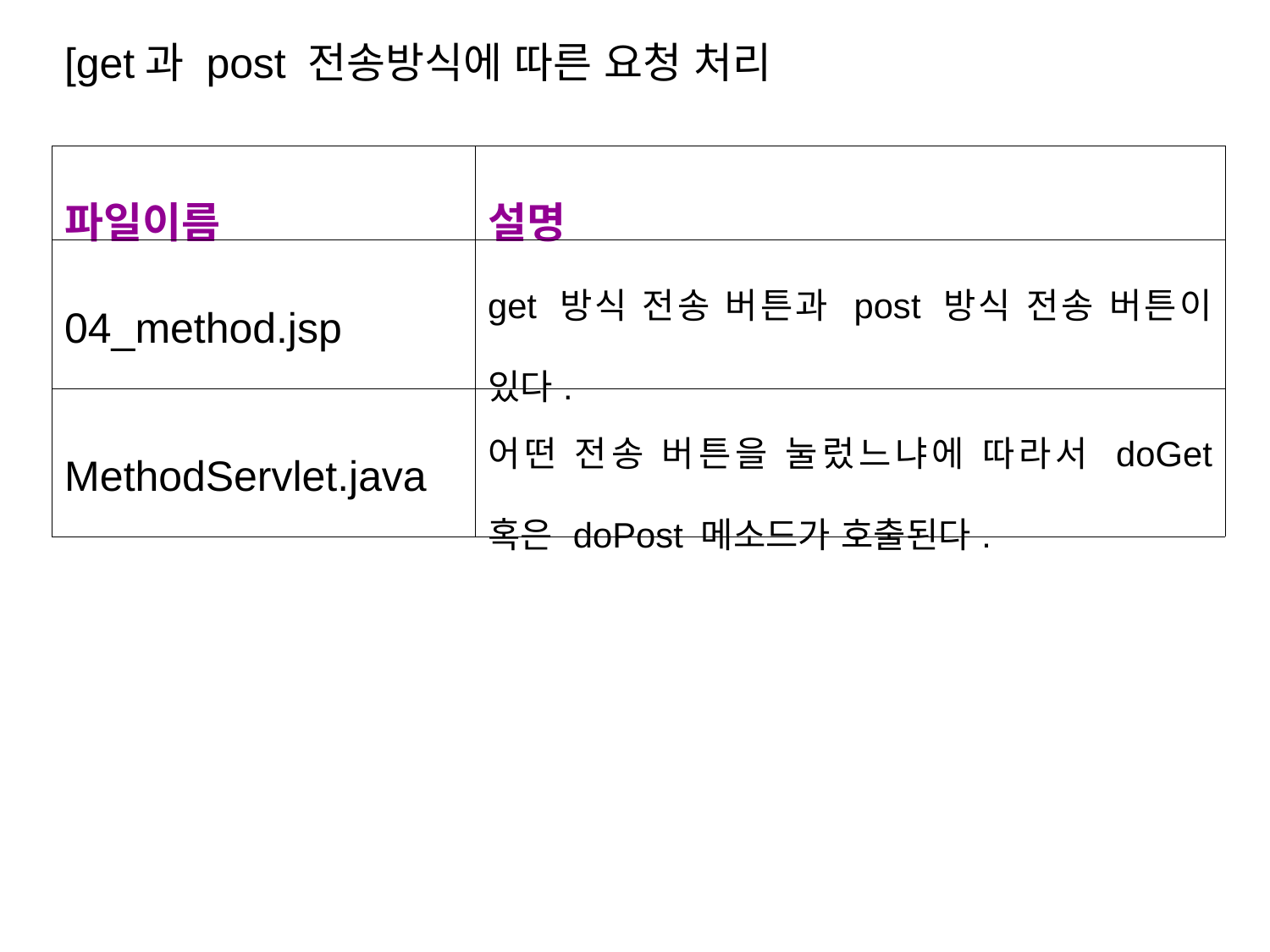

[get과 post 전송방식에 따른 요청 처리
| 파일이름 | 설명 |
| --- | --- |
| 04\_method.jsp | get 방식 전송 버튼과 post 방식 전송 버튼이 있다. |
| MethodServlet.java | 어떤 전송 버튼을 눌렀느냐에 따라서 doGet 혹은 doPost 메소드가 호출된다. |